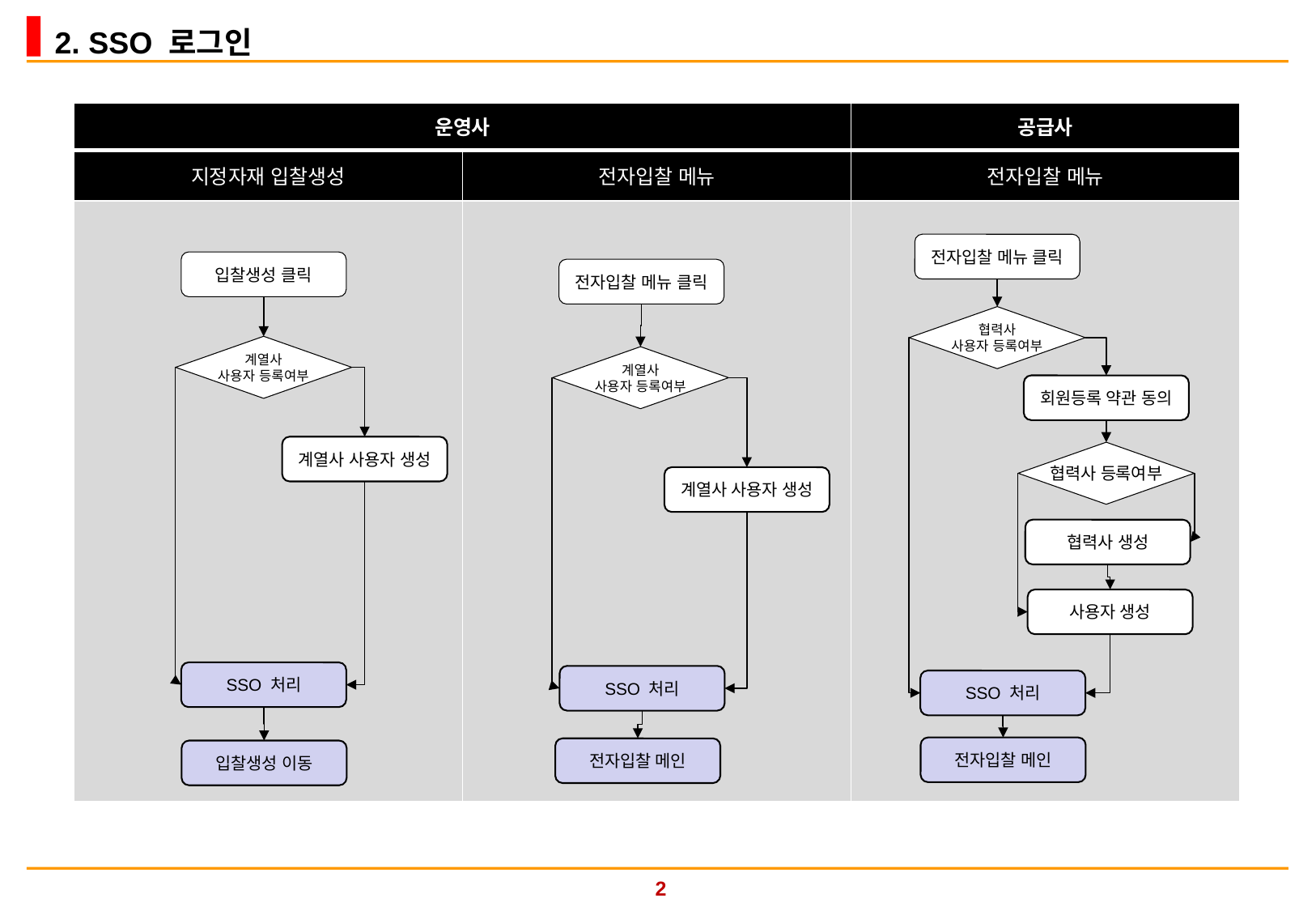

2. SSO 로그인
| 운영사 |  | 공급사 |
| --- | --- | --- |
| 지정자재 입찰생성 | 전자입찰 메뉴 | 전자입찰 메뉴 |
|  |  |  |
전자입찰 메뉴 클릭
입찰생성 클릭
전자입찰 메뉴 클릭
협력사
사용자 등록여부
계열사
사용자 등록여부
계열사
사용자 등록여부
회원등록 약관 동의
계열사 사용자 생성
협력사 등록여부
계열사 사용자 생성
협력사 생성
사용자 생성
SSO 처리
SSO 처리
SSO 처리
전자입찰 메인
전자입찰 메인
입찰생성 이동